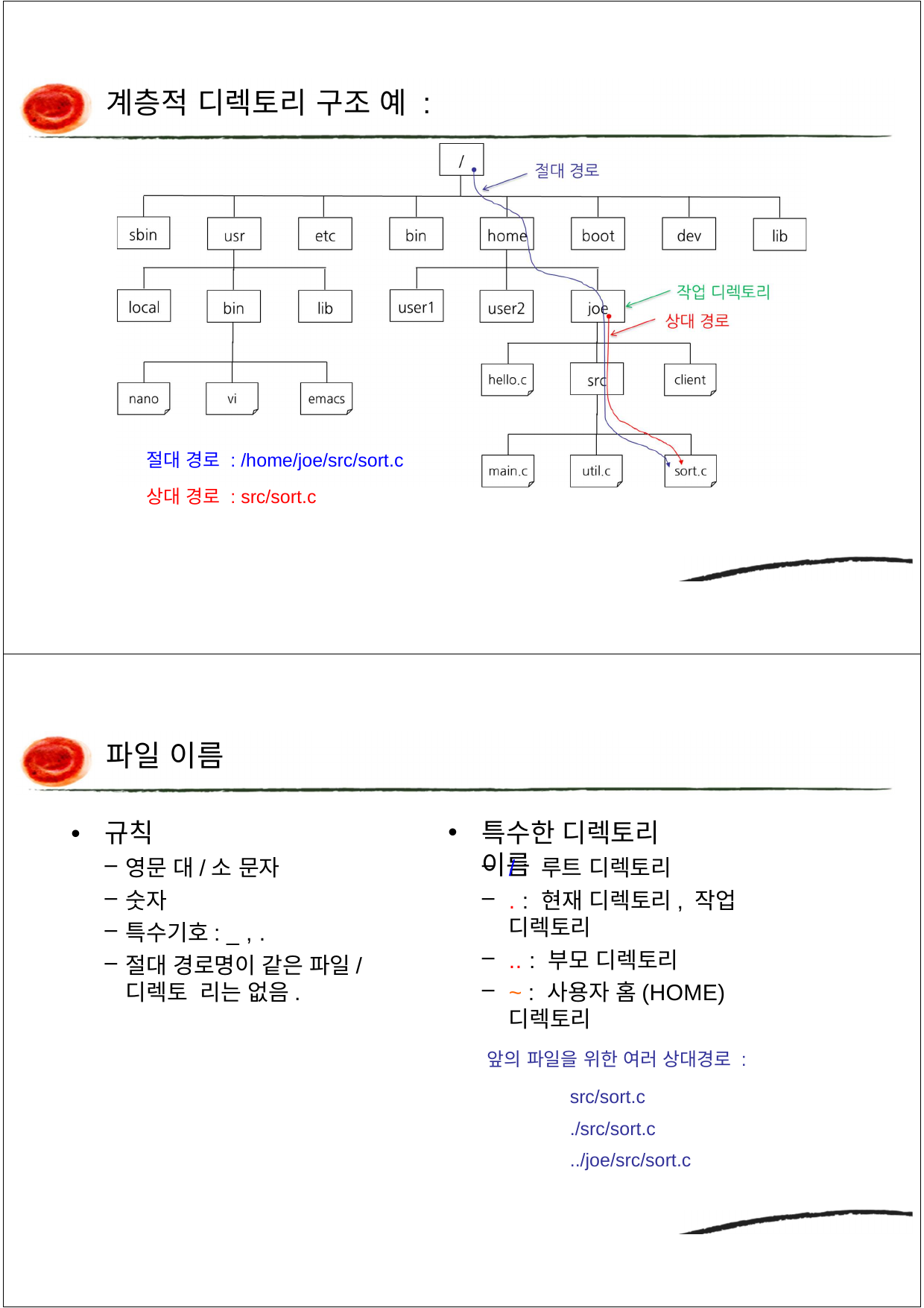

계층적 디렉토리 구조 예 :

절대 경로 : /home/joe/src/sort.c
상대 경로 : src/sort.c

파일 이름
규칙
영문 대/소 문자
숫자
특수기호: _ , .
절대 경로명이 같은 파일/디렉토  리는 없음.
특수한 디렉토리 이름
•
/ : 루트 디렉토리
. : 현재 디렉토리, 작업 디렉토리
.. : 부모 디렉토리
~ : 사용자 홈(HOME) 디렉토리
앞의 파일을 위한 여러 상대경로 :
src/sort.c
./src/sort.c
../joe/src/sort.c